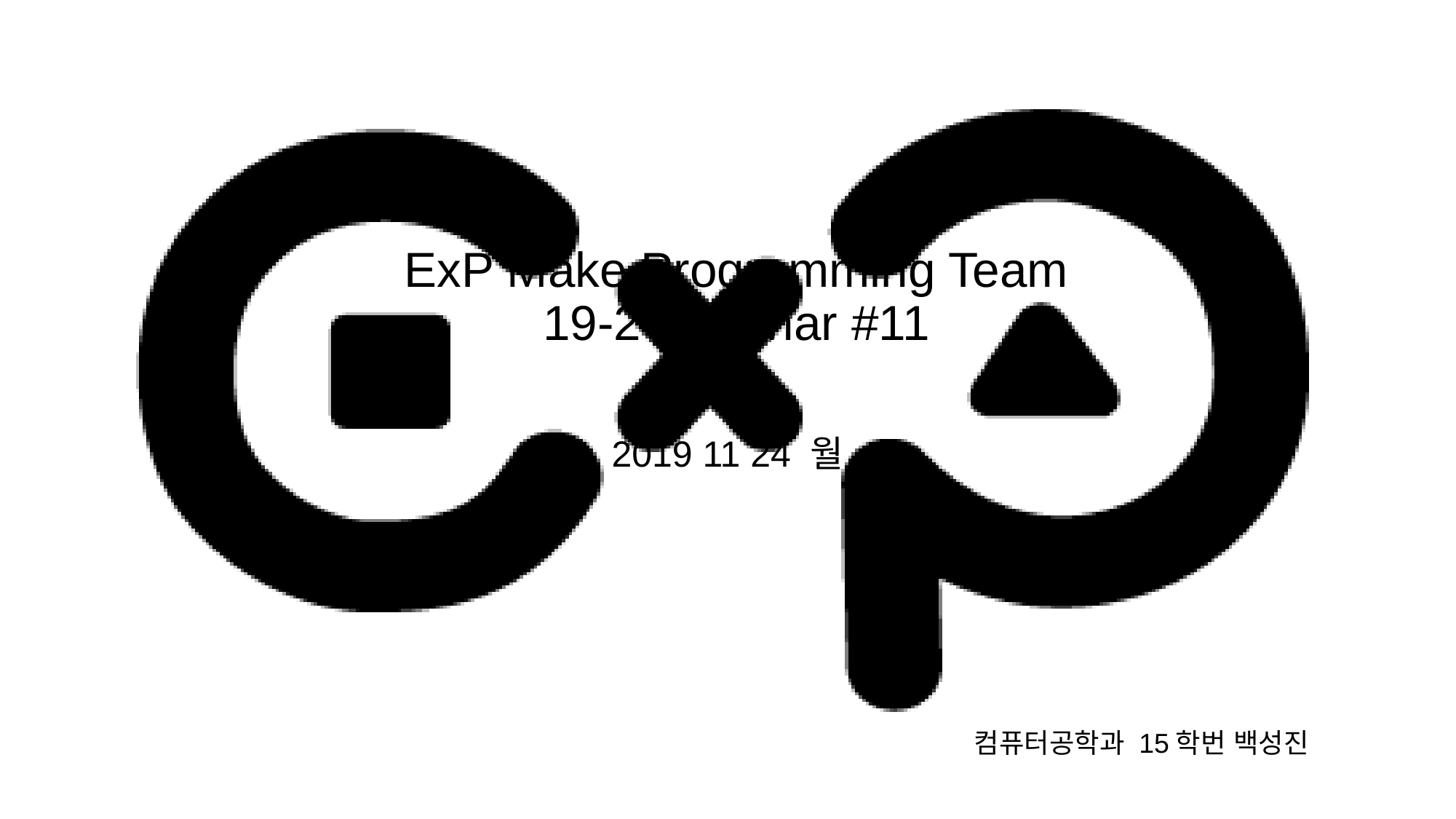

# ExP Make Programming Team 19-2 Seminar #11
2019 11 24 월
컴퓨터공학과 15학번 백성진